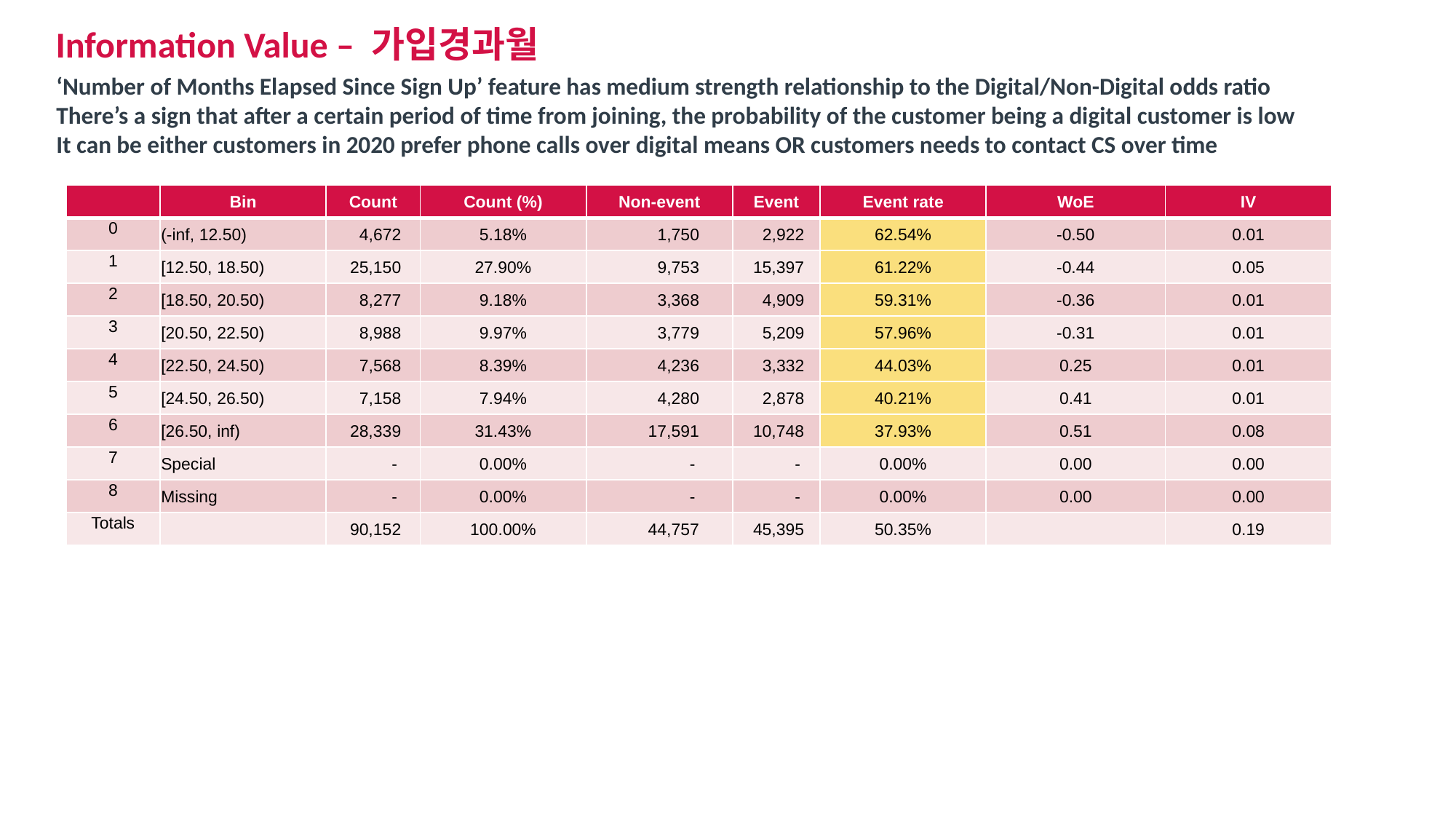

Information Value – 가입경과월
‘Number of Months Elapsed Since Sign Up’ feature has medium strength relationship to the Digital/Non-Digital odds ratio
There’s a sign that after a certain period of time from joining, the probability of the customer being a digital customer is low
It can be either customers in 2020 prefer phone calls over digital means OR customers needs to contact CS over time

|  | Bin | Count | Count (%) | Non-event | Event | Event rate | WoE | IV |
| --- | --- | --- | --- | --- | --- | --- | --- | --- |
| 0 | (-inf, 12.50) | 4,672 | 5.18% | 1,750 | 2,922 | 62.54% | -0.50 | 0.01 |
| 1 | [12.50, 18.50) | 25,150 | 27.90% | 9,753 | 15,397 | 61.22% | -0.44 | 0.05 |
| 2 | [18.50, 20.50) | 8,277 | 9.18% | 3,368 | 4,909 | 59.31% | -0.36 | 0.01 |
| 3 | [20.50, 22.50) | 8,988 | 9.97% | 3,779 | 5,209 | 57.96% | -0.31 | 0.01 |
| 4 | [22.50, 24.50) | 7,568 | 8.39% | 4,236 | 3,332 | 44.03% | 0.25 | 0.01 |
| 5 | [24.50, 26.50) | 7,158 | 7.94% | 4,280 | 2,878 | 40.21% | 0.41 | 0.01 |
| 6 | [26.50, inf) | 28,339 | 31.43% | 17,591 | 10,748 | 37.93% | 0.51 | 0.08 |
| 7 | Special | - | 0.00% | - | - | 0.00% | 0.00 | 0.00 |
| 8 | Missing | - | 0.00% | - | - | 0.00% | 0.00 | 0.00 |
| Totals |  | 90,152 | 100.00% | 44,757 | 45,395 | 50.35% |  | 0.19 |